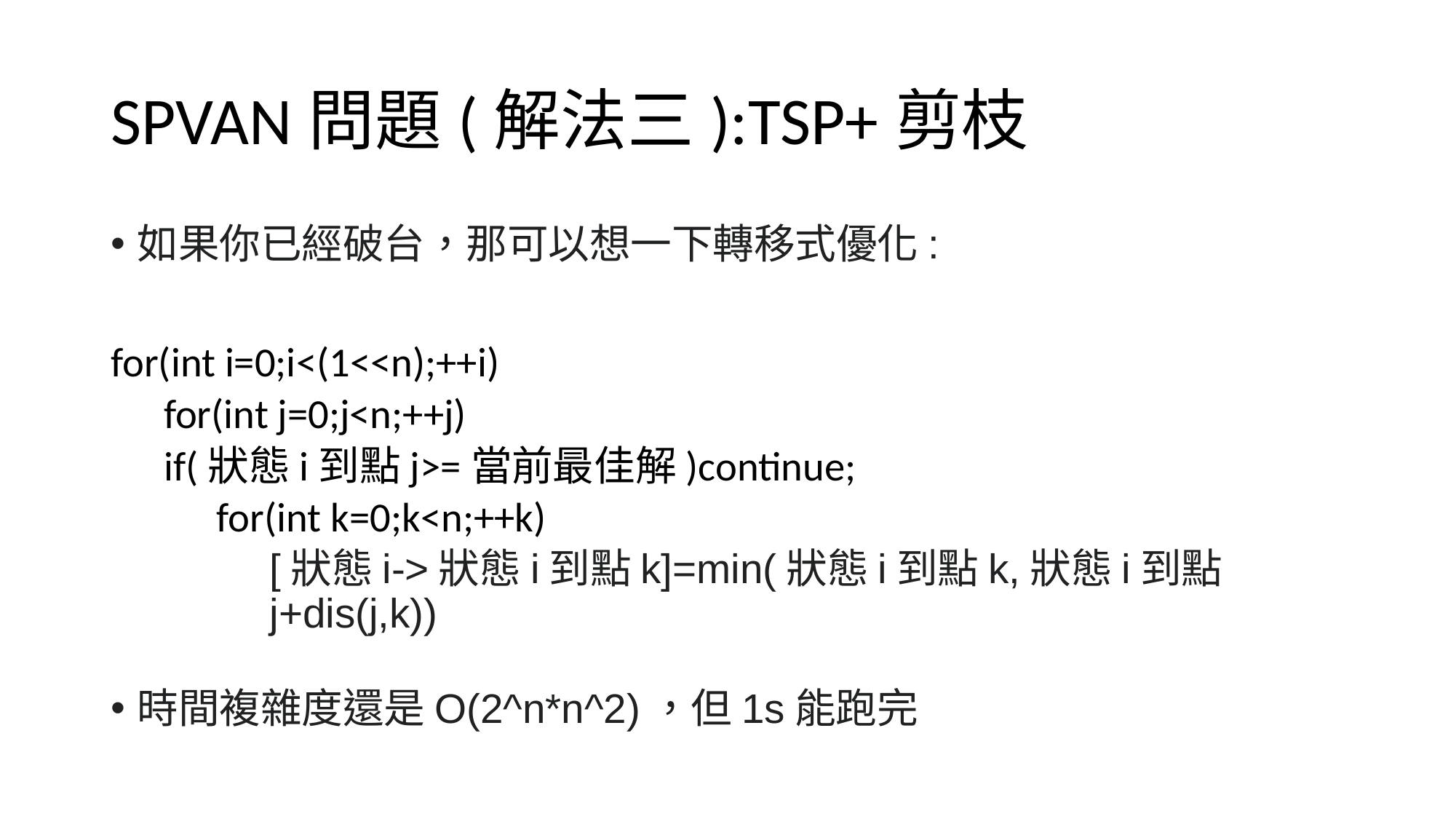

# SPVAN問題(解法三):TSP+剪枝
如果你已經破台，那可以想一下轉移式優化:

for(int i=0;i<(1<<n);++i)
for(int j=0;j<n;++j)
	if(狀態i到點j>=當前最佳解)continue;
for(int k=0;k<n;++k)
[狀態i->狀態i到點k]=min(狀態i到點k,狀態i到點j+dis(j,k))

時間複雜度還是O(2^n*n^2)，但1s能跑完